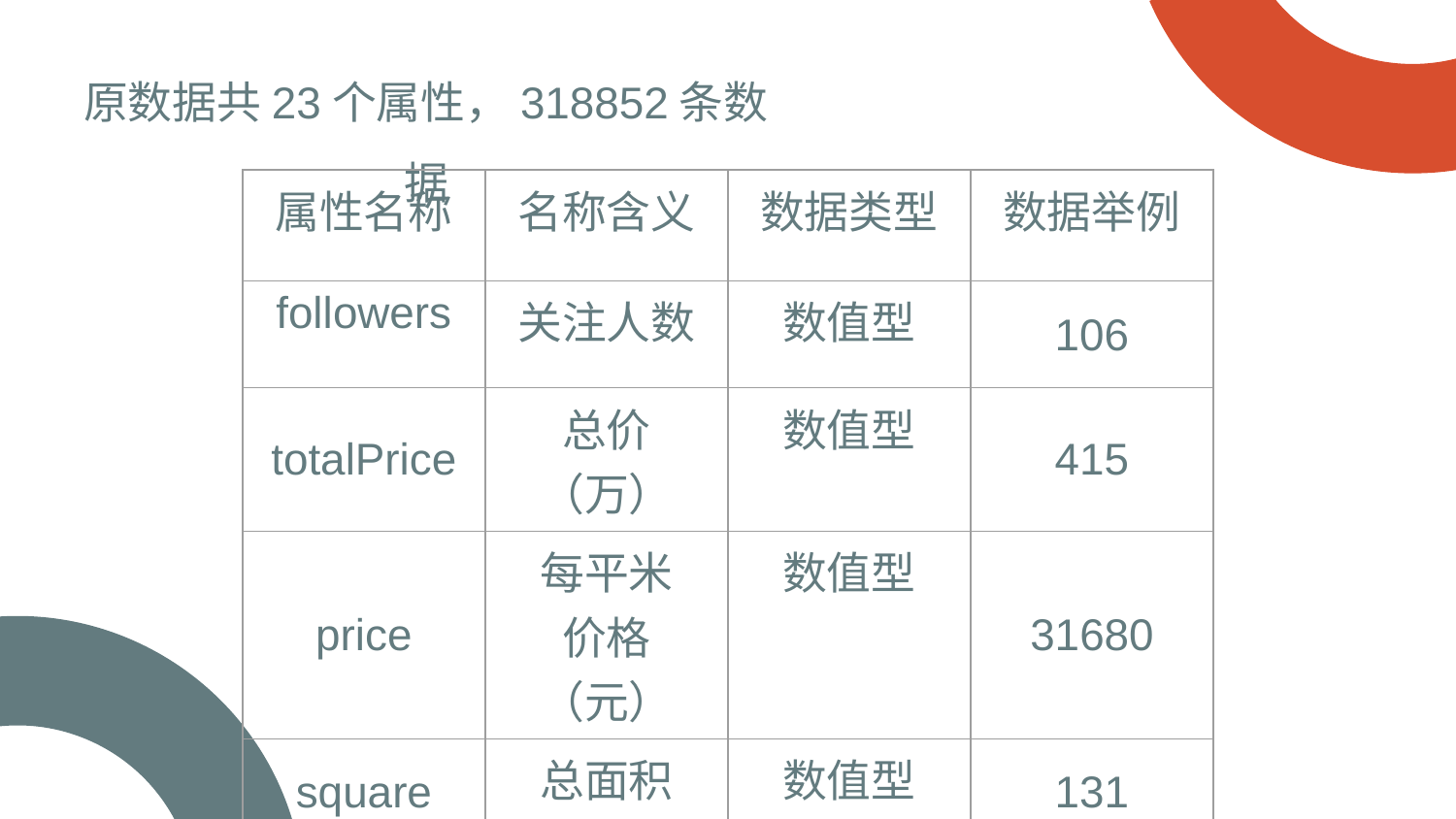

原数据共23个属性，318852条数据
| 属性名称 | 名称含义 | 数据类型 | 数据举例 |
| --- | --- | --- | --- |
| followers | 关注人数 | 数值型 | 106 |
| totalPrice | 总价（万） | 数值型 | 415 |
| price | 每平米 价格（元） | 数值型 | 31680 |
| square | 总面积 | 数值型 | 131 |